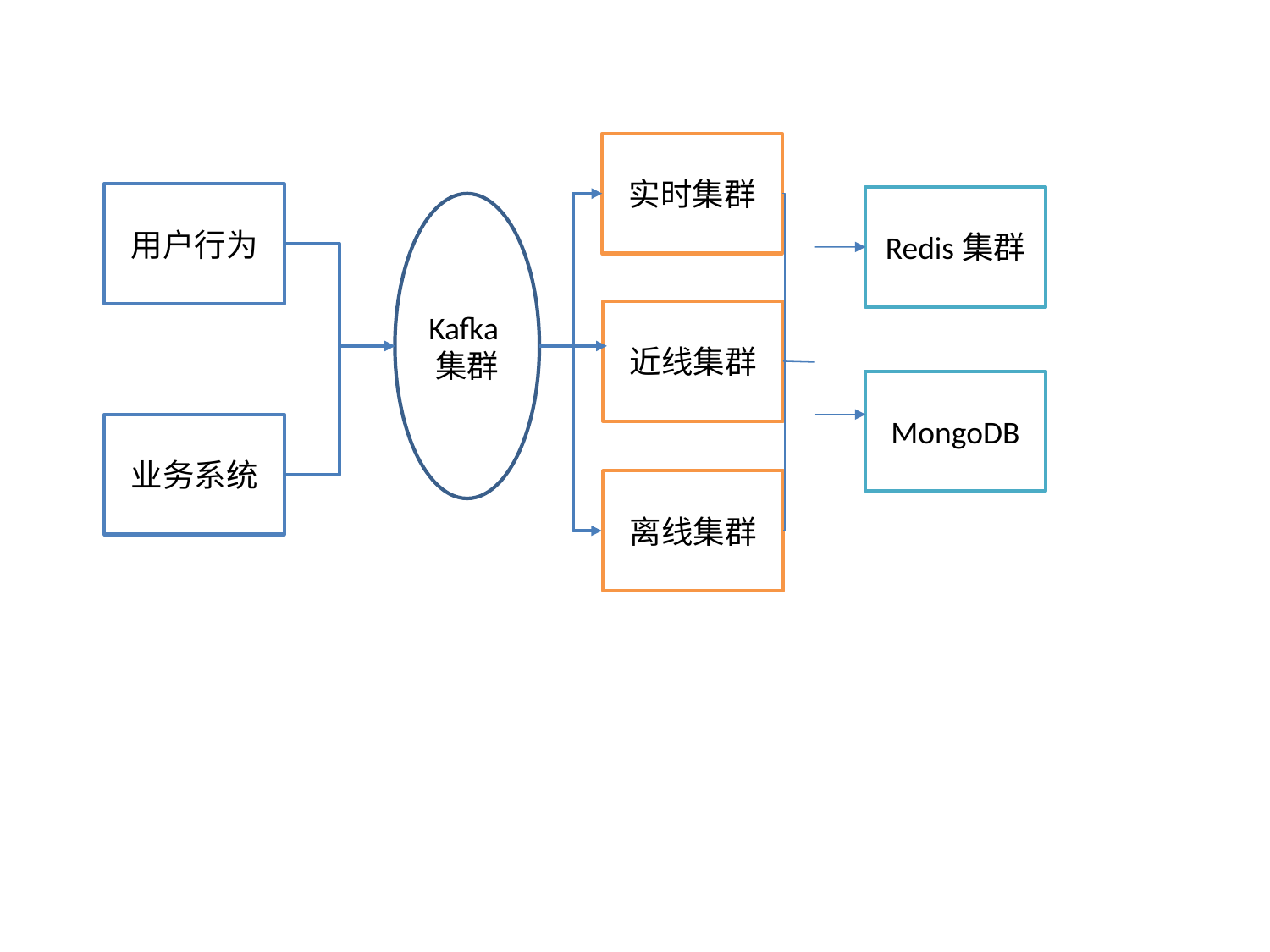

实时集群
用户行为
Redis集群
Kafka集群
近线集群
MongoDB
业务系统
离线集群